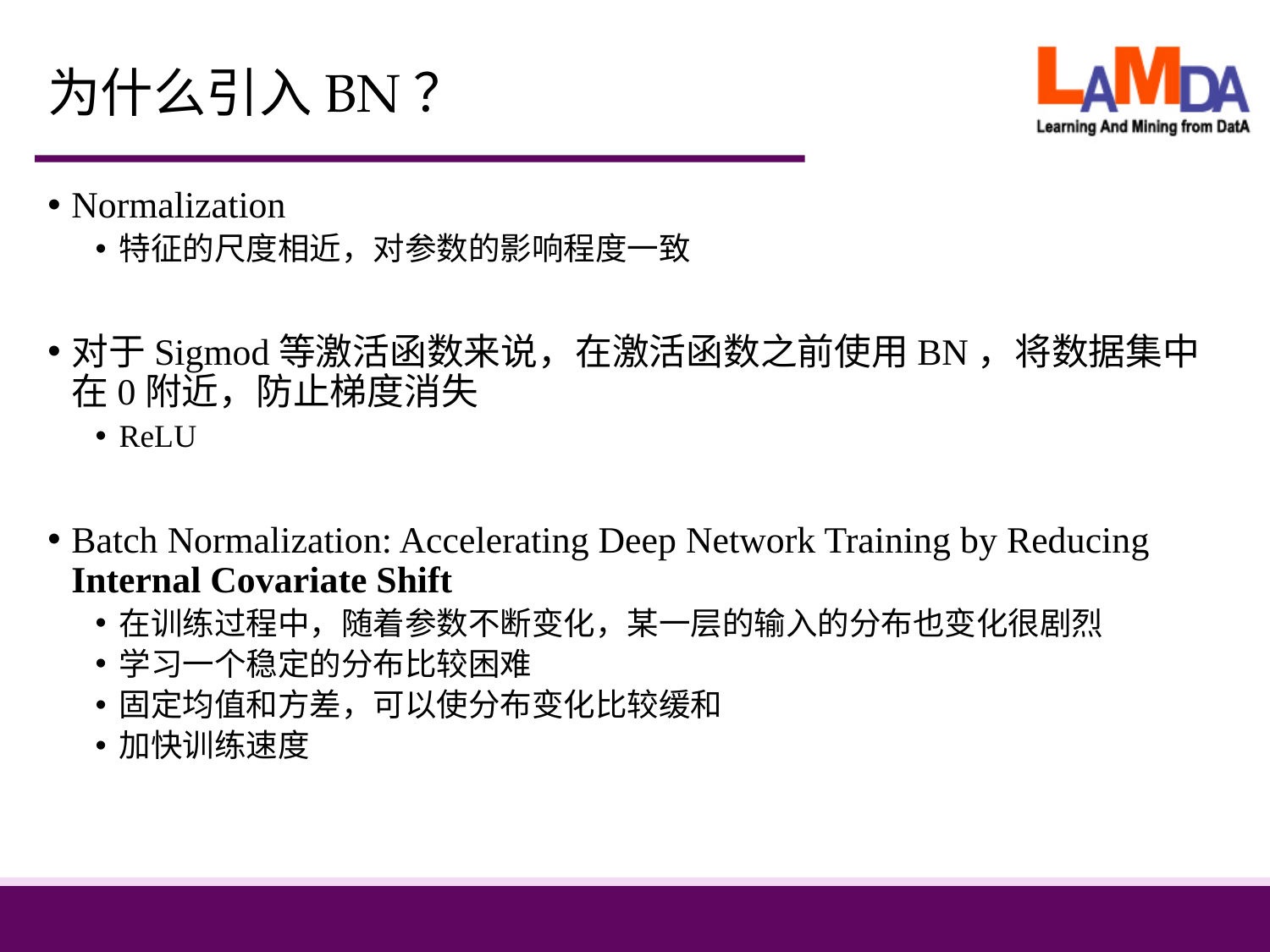

# 为什么引入BN？
Normalization
特征的尺度相近，对参数的影响程度一致

对于Sigmod等激活函数来说，在激活函数之前使用BN，将数据集中在0附近，防止梯度消失
ReLU

Batch Normalization: Accelerating Deep Network Training by Reducing Internal Covariate Shift
在训练过程中，随着参数不断变化，某一层的输入的分布也变化很剧烈
学习一个稳定的分布比较困难
固定均值和方差，可以使分布变化比较缓和
加快训练速度